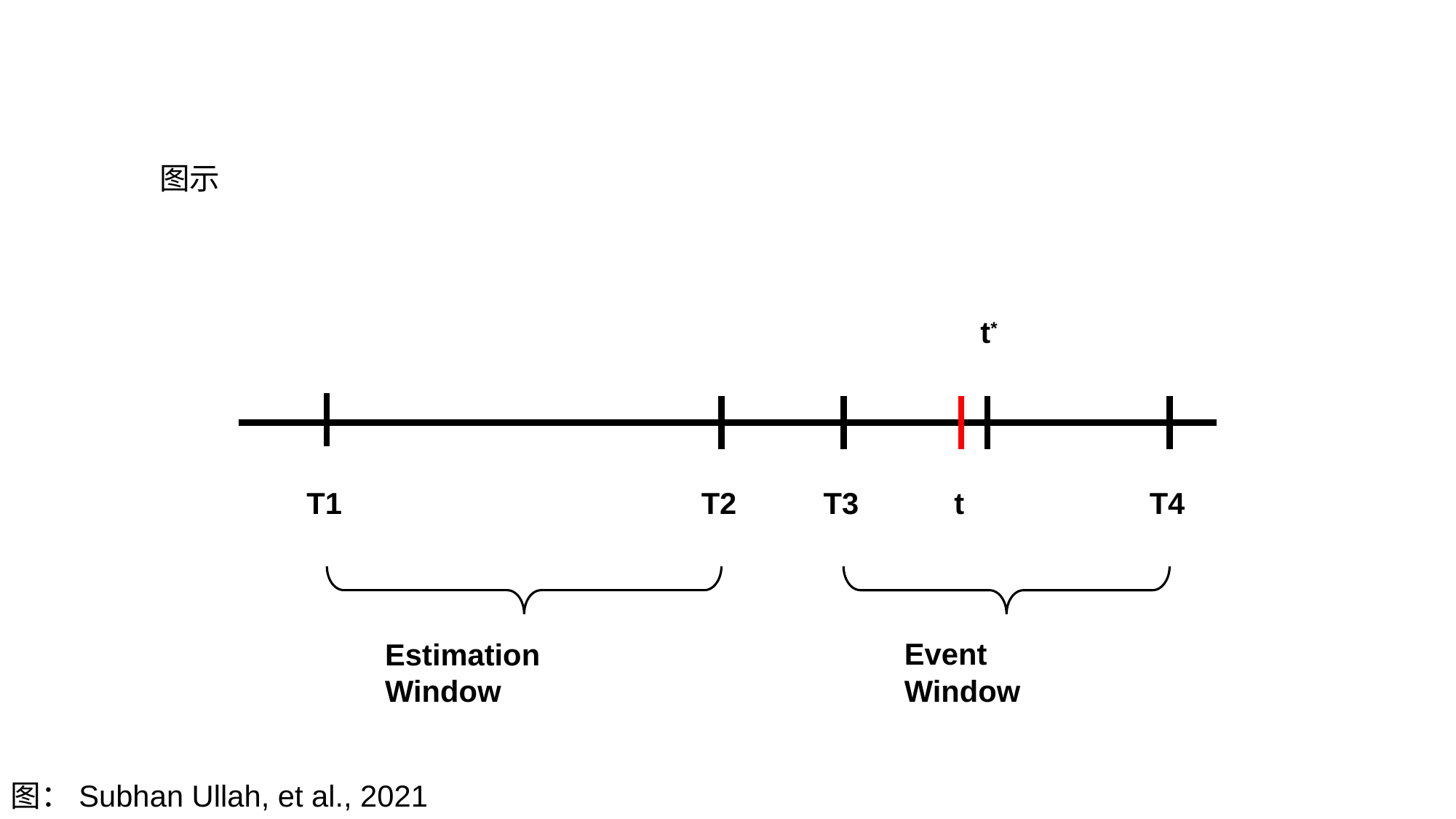

图示
t*

T1
T2
T3
t
T4
Event Window
Estimation Window
图：Subhan Ullah, et al., 2021